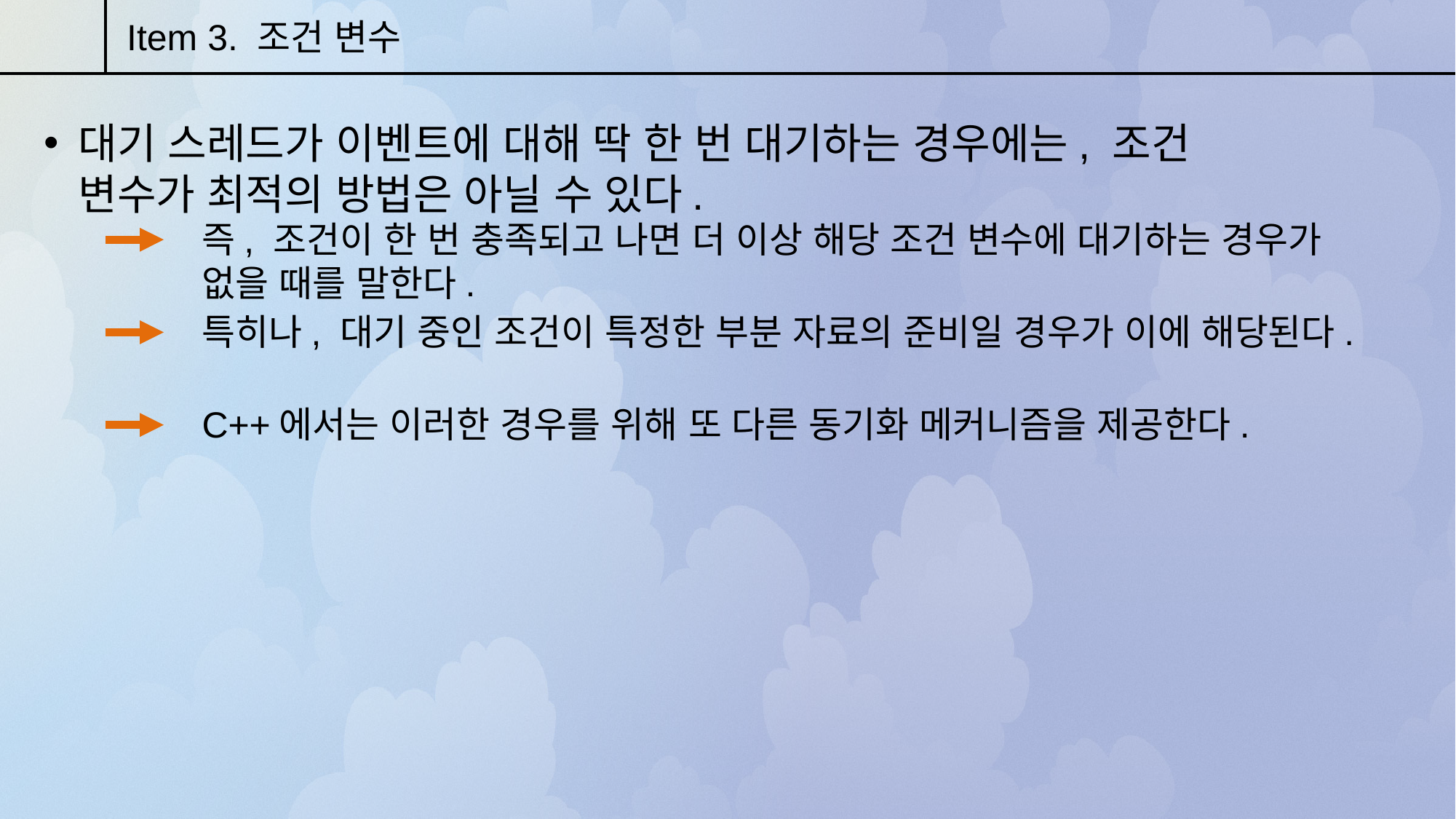

Item 3. 조건 변수
대기 스레드가 이벤트에 대해 딱 한 번 대기하는 경우에는, 조건 변수가 최적의 방법은 아닐 수 있다.
즉, 조건이 한 번 충족되고 나면 더 이상 해당 조건 변수에 대기하는 경우가 없을 때를 말한다.
특히나, 대기 중인 조건이 특정한 부분 자료의 준비일 경우가 이에 해당된다.
C++에서는 이러한 경우를 위해 또 다른 동기화 메커니즘을 제공한다.